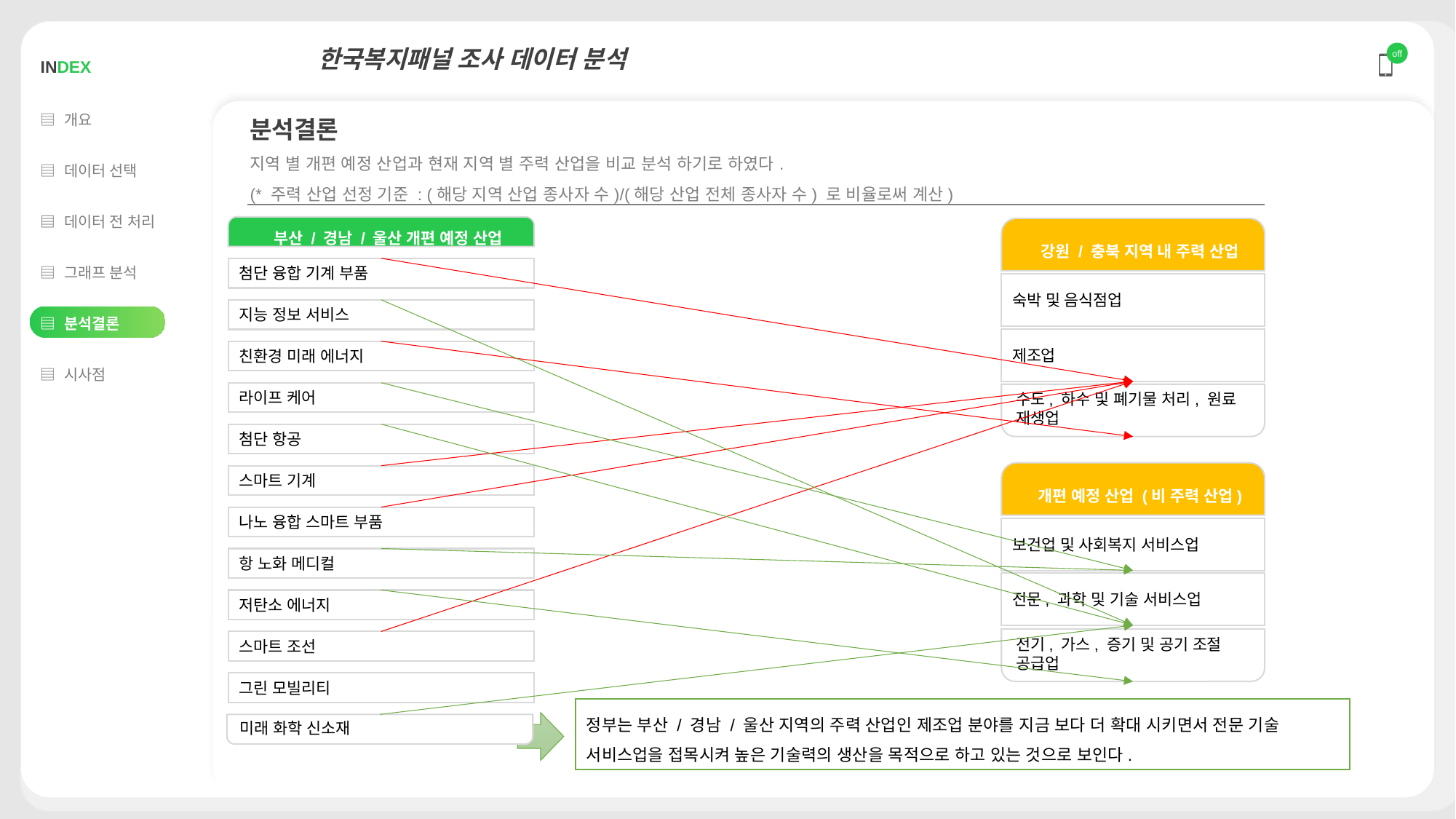

| INDEX |
| --- |
| ▤ 개요 |
| ▤ 데이터 선택 |
| ▤ 데이터 전 처리 |
| ▤ 그래프 분석 |
| ▤ 분석결론 |
| ▤ 시사점 |
|  |
|  |
한국복지패널 조사 데이터 분석
off

분석결론
지역 별 개편 예정 산업과 현재 지역 별 주력 산업을 비교 분석 하기로 하였다.
(* 주력 산업 선정 기준 : (해당 지역 산업 종사자 수)/(해당 산업 전체 종사자 수) 로 비율로써 계산)

 부산 / 경남 / 울산 개편 예정 산업
첨단 융합 기계 부품
지능 정보 서비스
친환경 미래 에너지
라이프 케어
첨단 항공
스마트 기계
나노 융합 스마트 부품
항 노화 메디컬
저탄소 에너지
스마트 조선
그린 모빌리티
미래 화학 신소재
 강원 / 충북 지역 내 주력 산업
숙박 및 음식점업
제조업
수도, 하수 및 폐기물 처리, 원료 재생업

 개편 예정 산업 (비 주력 산업)
보건업 및 사회복지 서비스업
전문, 과학 및 기술 서비스업
전기, 가스, 증기 및 공기 조절 공급업
정부는 부산 / 경남 / 울산 지역의 주력 산업인 제조업 분야를 지금 보다 더 확대 시키면서 전문 기술 서비스업을 접목시켜 높은 기술력의 생산을 목적으로 하고 있는 것으로 보인다.